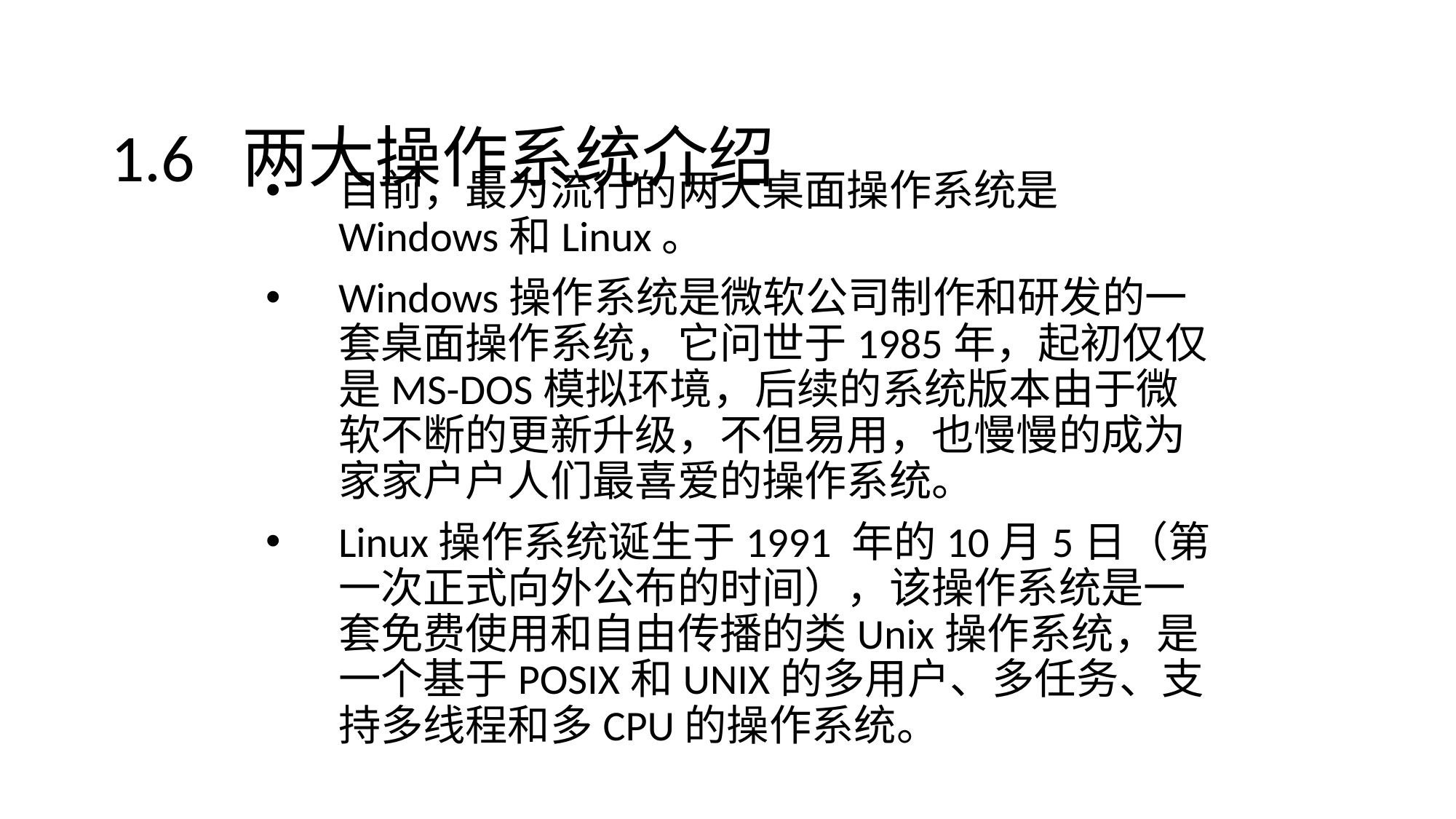

# 1.6  两大操作系统介绍
目前，最为流行的两大桌面操作系统是Windows和Linux。
Windows操作系统是微软公司制作和研发的一套桌面操作系统，它问世于1985年，起初仅仅是MS-DOS模拟环境，后续的系统版本由于微软不断的更新升级，不但易用，也慢慢的成为家家户户人们最喜爱的操作系统。
Linux操作系统诞生于1991 年的10月5日（第一次正式向外公布的时间），该操作系统是一套免费使用和自由传播的类Unix操作系统，是一个基于POSIX和UNIX的多用户、多任务、支持多线程和多CPU的操作系统。
1